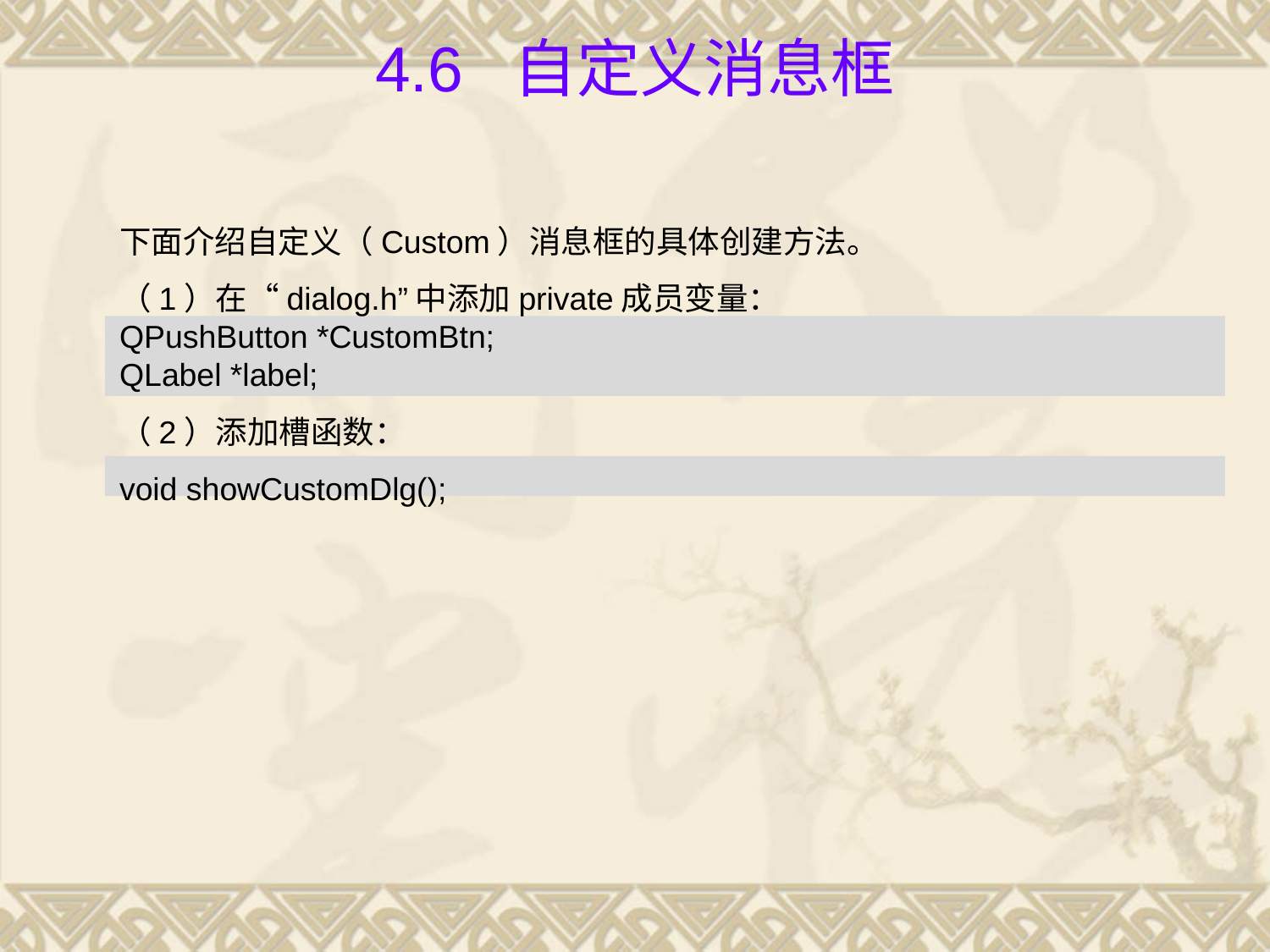

# 4.6  自定义消息框
下面介绍自定义（Custom）消息框的具体创建方法。
（1）在“dialog.h”中添加private成员变量：
QPushButton *CustomBtn;
QLabel *label;
（2）添加槽函数：
void showCustomDlg();